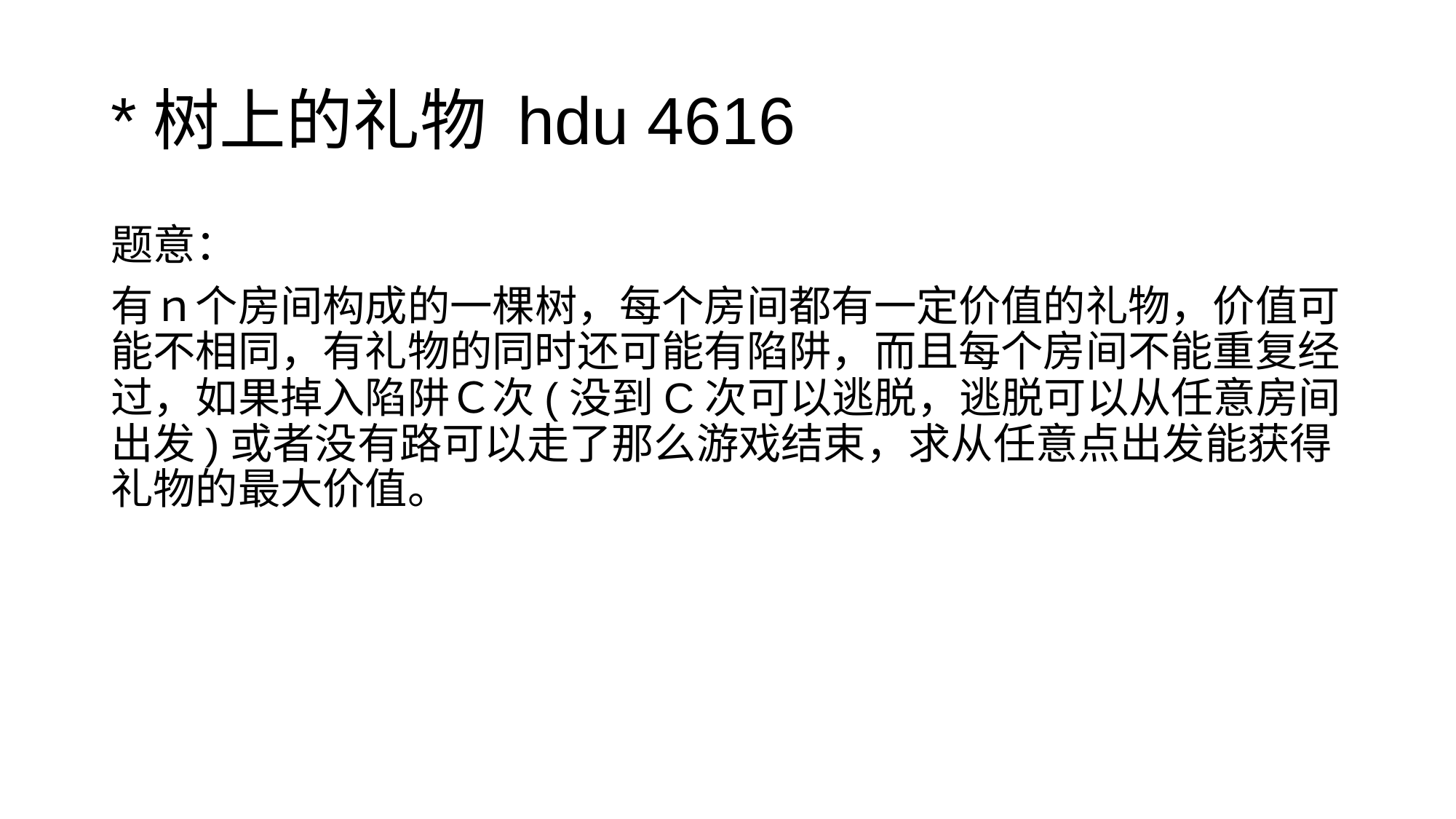

# *树上的礼物 hdu 4616
题意：
有ｎ个房间构成的一棵树，每个房间都有一定价值的礼物，价值可能不相同，有礼物的同时还可能有陷阱，而且每个房间不能重复经过，如果掉入陷阱Ｃ次(没到C次可以逃脱，逃脱可以从任意房间出发)或者没有路可以走了那么游戏结束，求从任意点出发能获得礼物的最大价值。